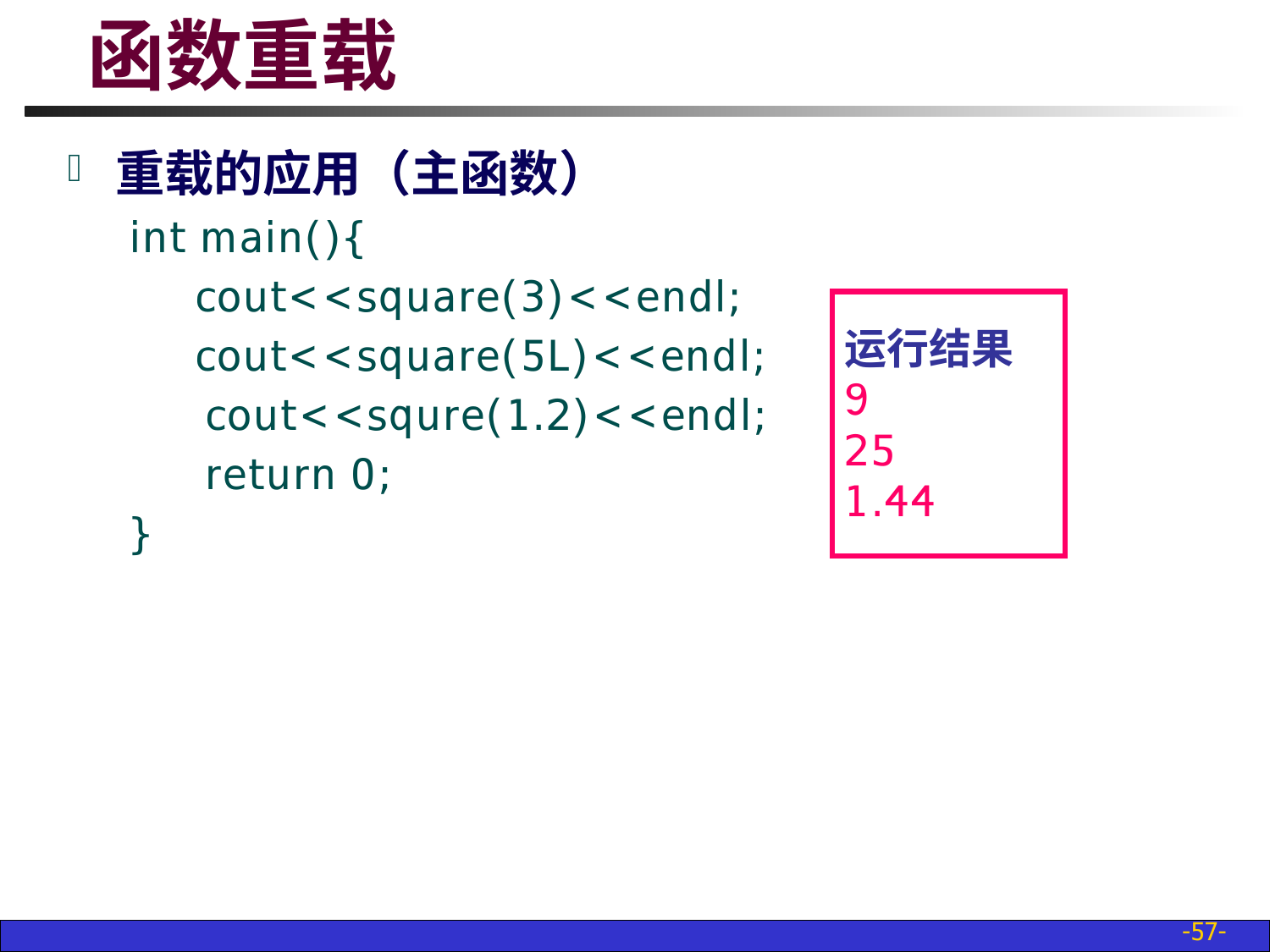

# 函数重载
重载的应用（主函数）
int main(){
	  cout<<square(3)<<endl;
	  cout<<square(5L)<<endl;
      cout<<squre(1.2)<<endl;
      return 0;
}

运行结果
9
25
1.44
-57-